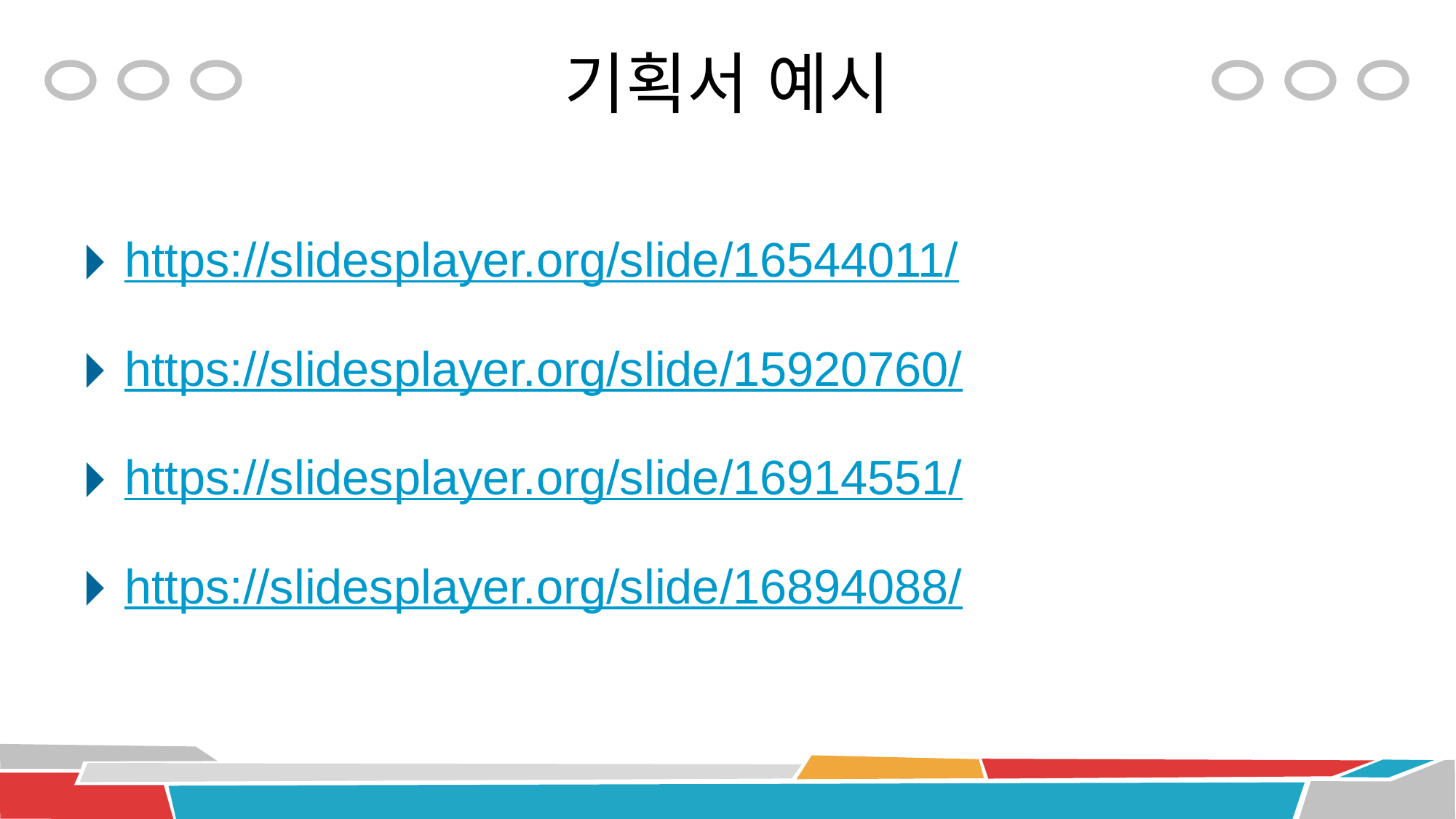

# 기획서 예시
https://slidesplayer.org/slide/16544011/
https://slidesplayer.org/slide/15920760/
https://slidesplayer.org/slide/16914551/
https://slidesplayer.org/slide/16894088/